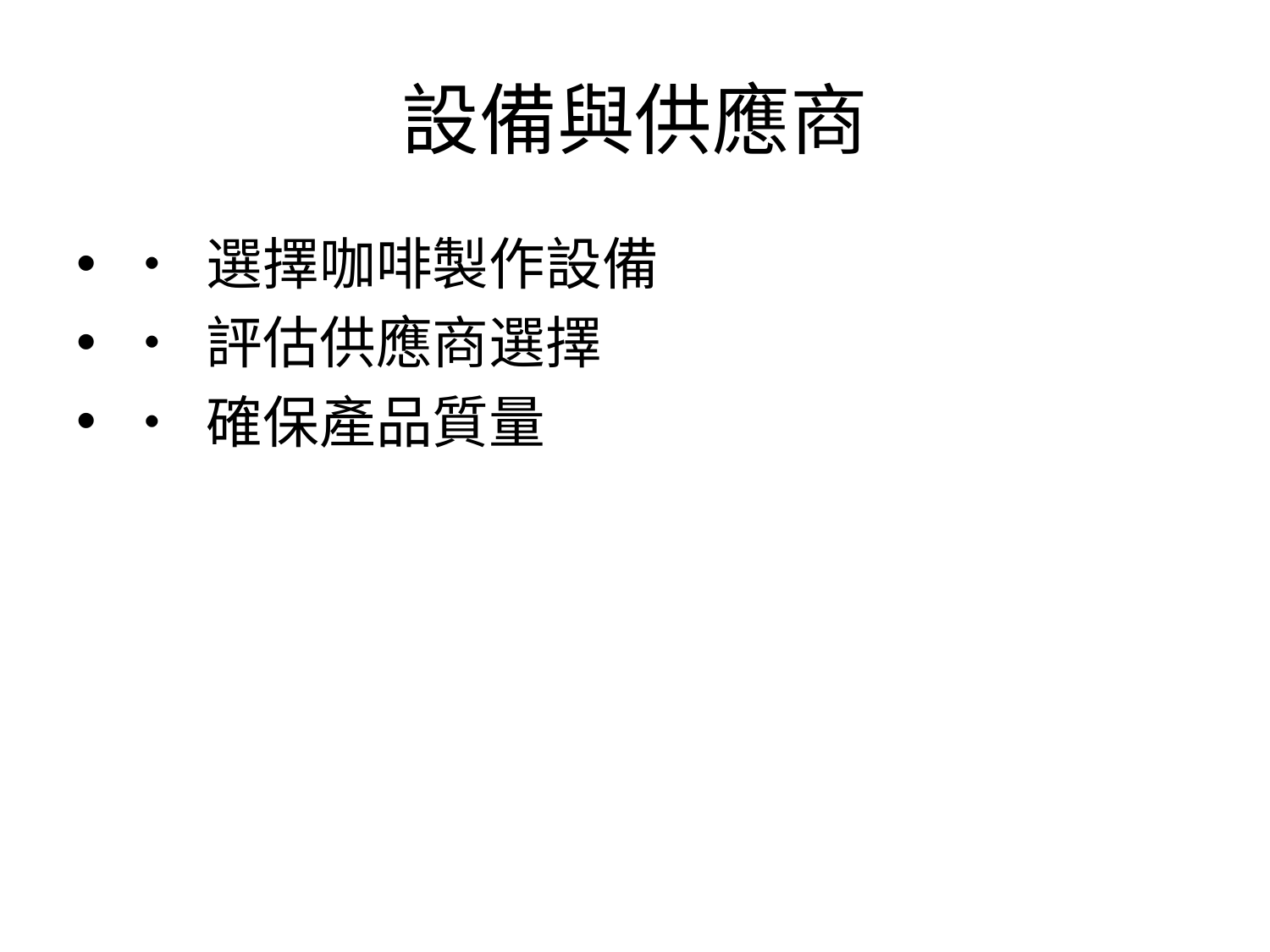

# 設備與供應商
• 選擇咖啡製作設備
• 評估供應商選擇
• 確保產品質量